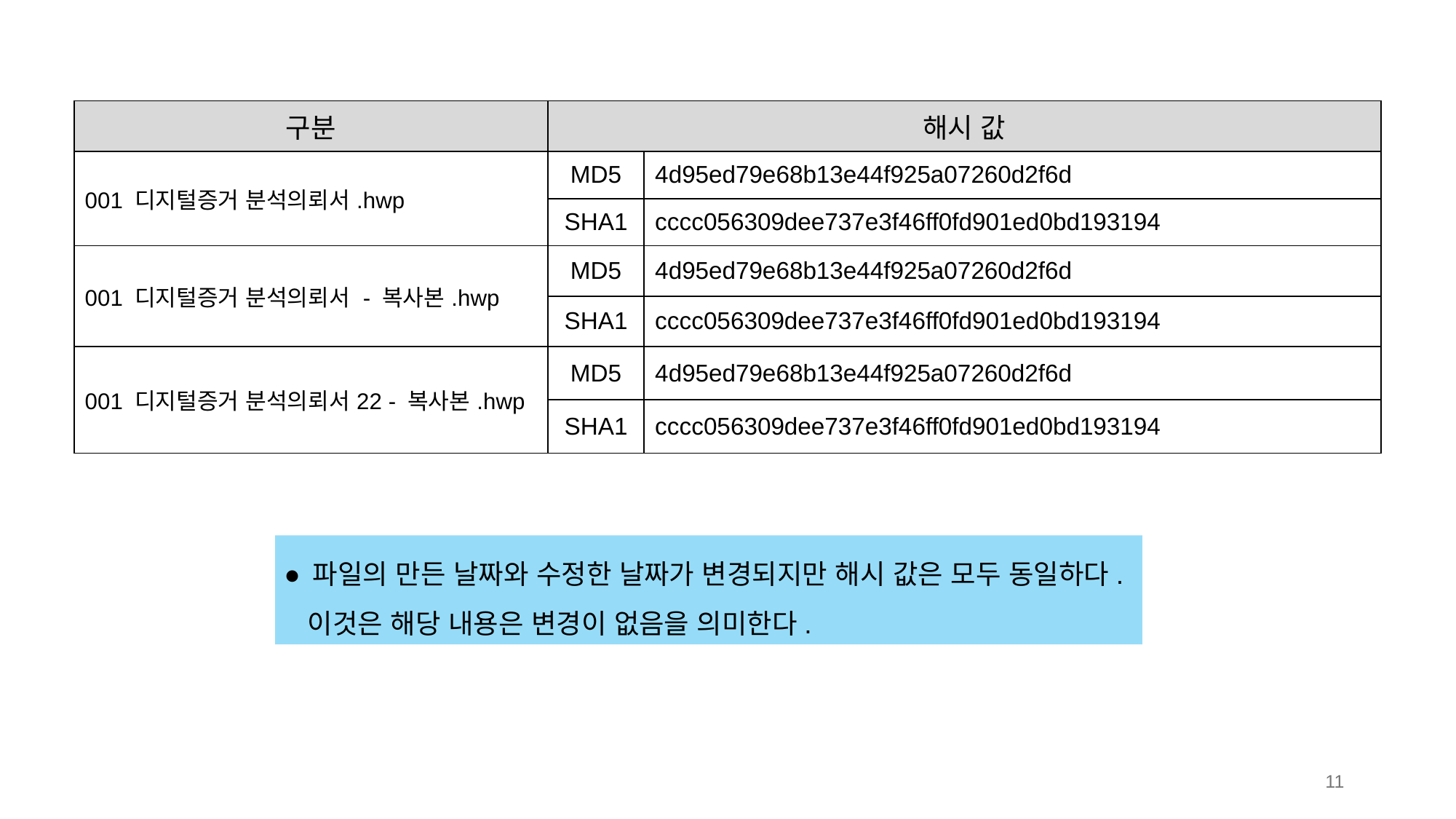

| 구분 | 해시 값 |  |
| --- | --- | --- |
| 001 디지털증거 분석의뢰서.hwp | MD5 | 4d95ed79e68b13e44f925a07260d2f6d |
|  | SHA1 | cccc056309dee737e3f46ff0fd901ed0bd193194 |
| 001 디지털증거 분석의뢰서 - 복사본.hwp | MD5 | 4d95ed79e68b13e44f925a07260d2f6d |
|  | SHA1 | cccc056309dee737e3f46ff0fd901ed0bd193194 |
| 001 디지털증거 분석의뢰서22 - 복사본.hwp | MD5 | 4d95ed79e68b13e44f925a07260d2f6d |
|  | SHA1 | cccc056309dee737e3f46ff0fd901ed0bd193194 |
⦁ 파일의 만든 날짜와 수정한 날짜가 변경되지만 해시 값은 모두 동일하다.
  이것은 해당 내용은 변경이 없음을 의미한다.
11